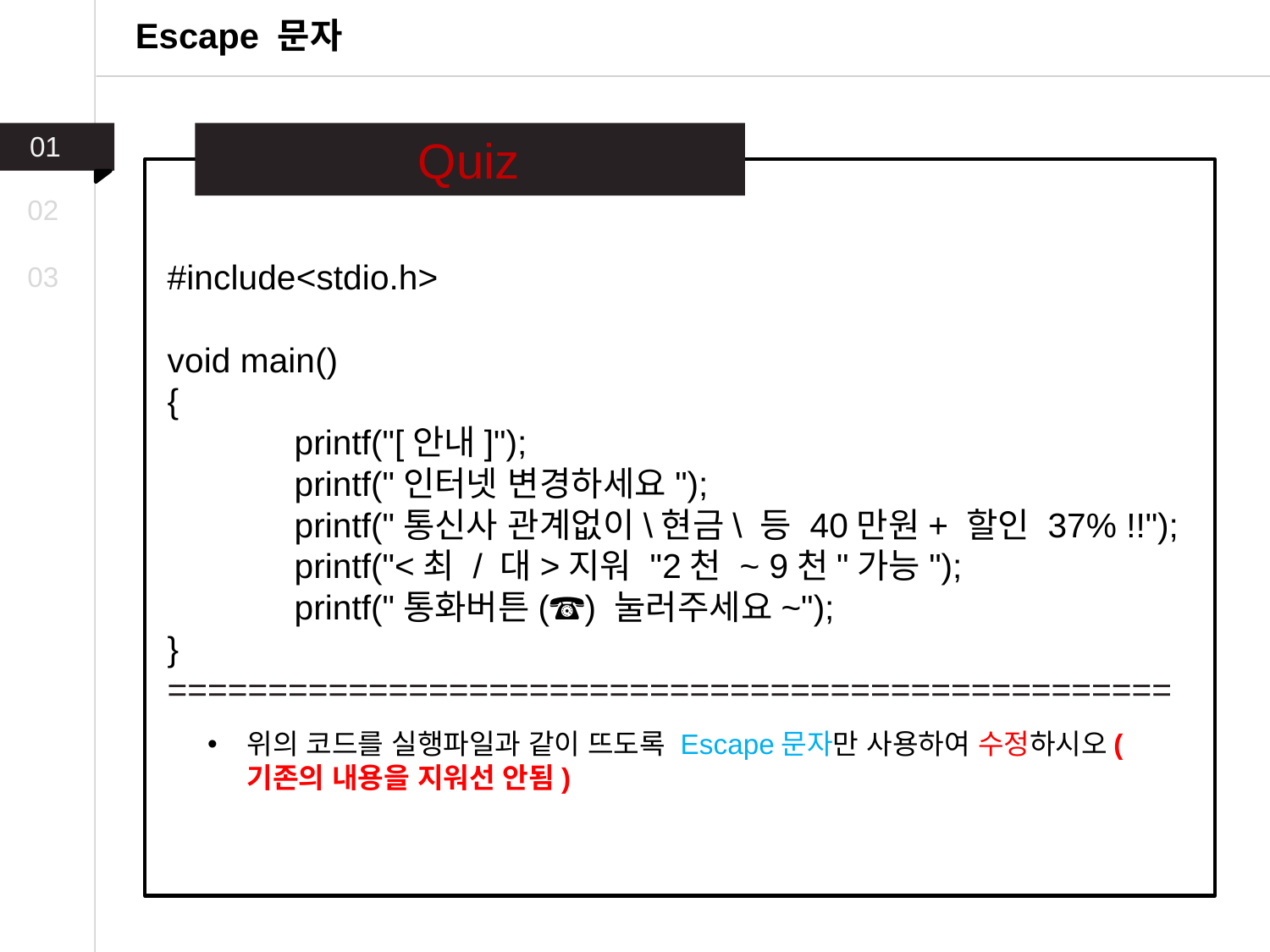

Escape 문자
01

Quiz

02
#include<stdio.h>

void main()
{
	printf("[안내]");
	printf("인터넷 변경하세요");
	printf("통신사 관계없이\현금\ 등 40만원+ 할인 37% !!");
	printf("<최 / 대>지워 "2천 ~ 9천"가능");
	printf("통화버튼(☎) 눌러주세요~");
}
==================================================
03
위의 코드를 실행파일과 같이 뜨도록 Escape문자만 사용하여 수정하시오(기존의 내용을 지워선 안됨)